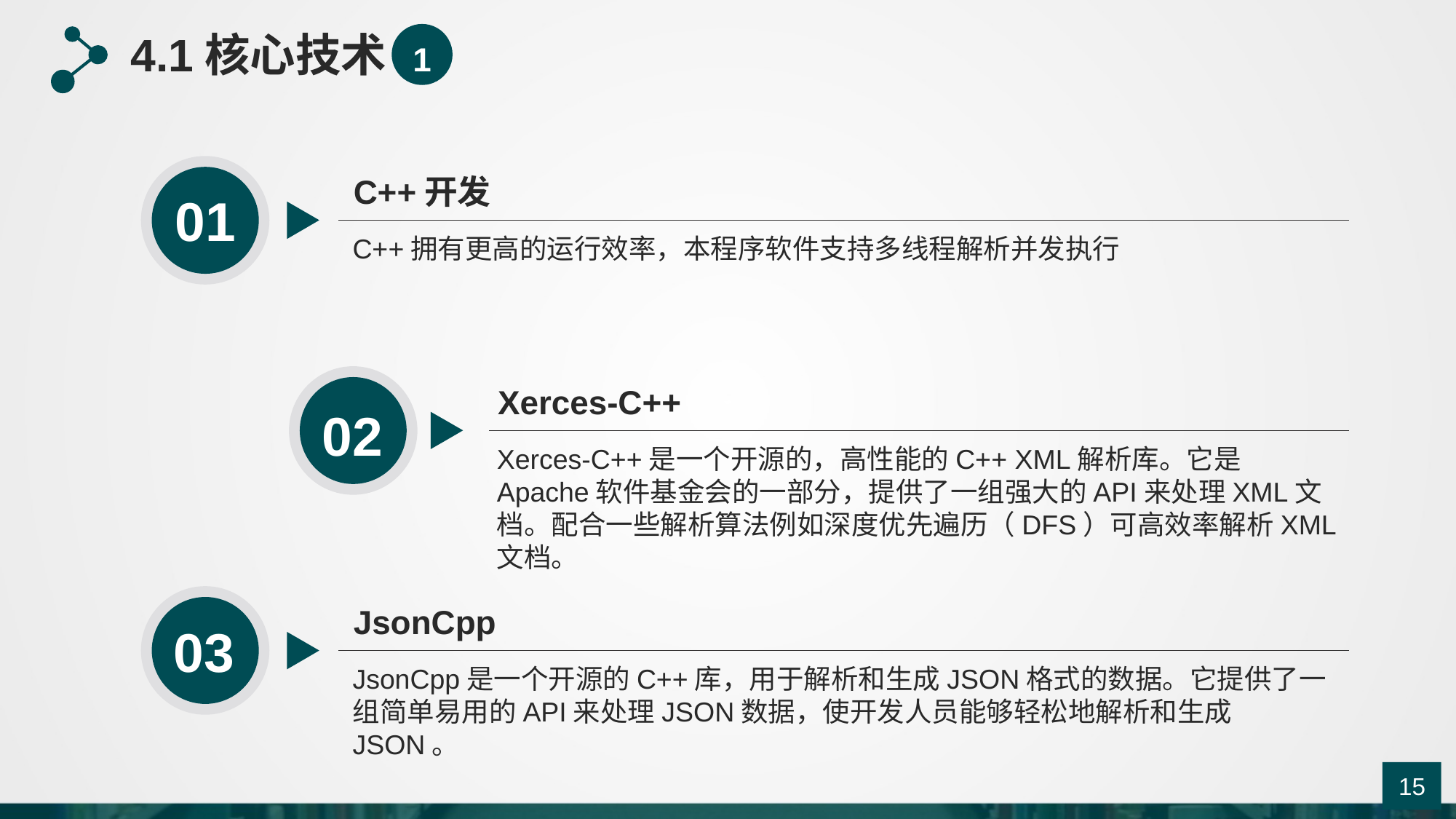

4.1核心技术
1

C++开发

01

C++拥有更高的运行效率，本程序软件支持多线程解析并发执行

Xerces-C++

02

Xerces-C++是一个开源的，高性能的C++ XML解析库。它是Apache软件基金会的一部分，提供了一组强大的API来处理XML文档。配合一些解析算法例如深度优先遍历（DFS）可高效率解析XML文档。

JsonCpp

03

JsonCpp是一个开源的C++库，用于解析和生成JSON格式的数据。它提供了一组简单易用的API来处理JSON数据，使开发人员能够轻松地解析和生成JSON。